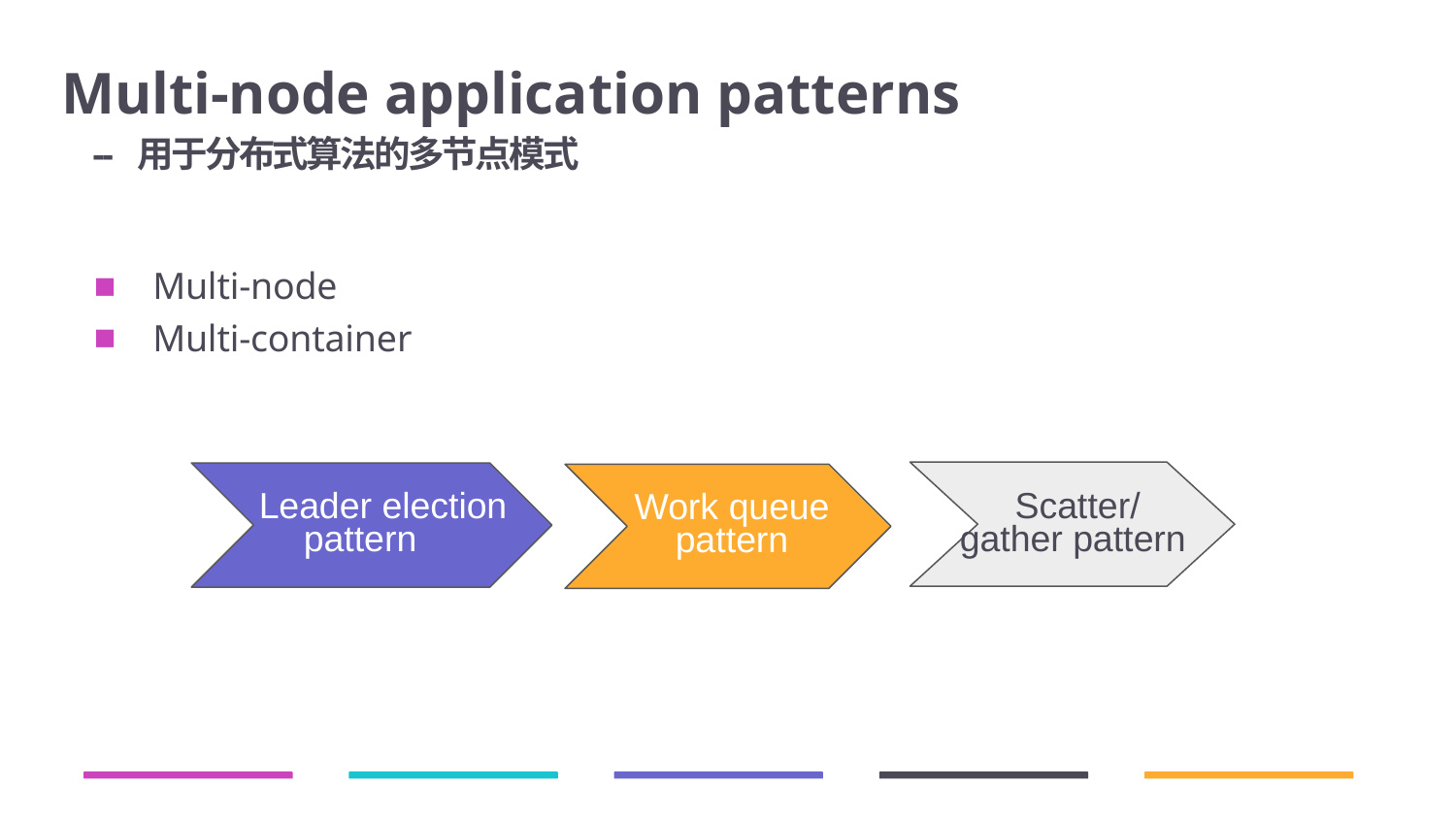

Multi-node application patterns
--  用于分布式算法的多节点模式
Multi-node
Multi-container

Leader election pattern
Scatter/gather pattern
Work queue pattern